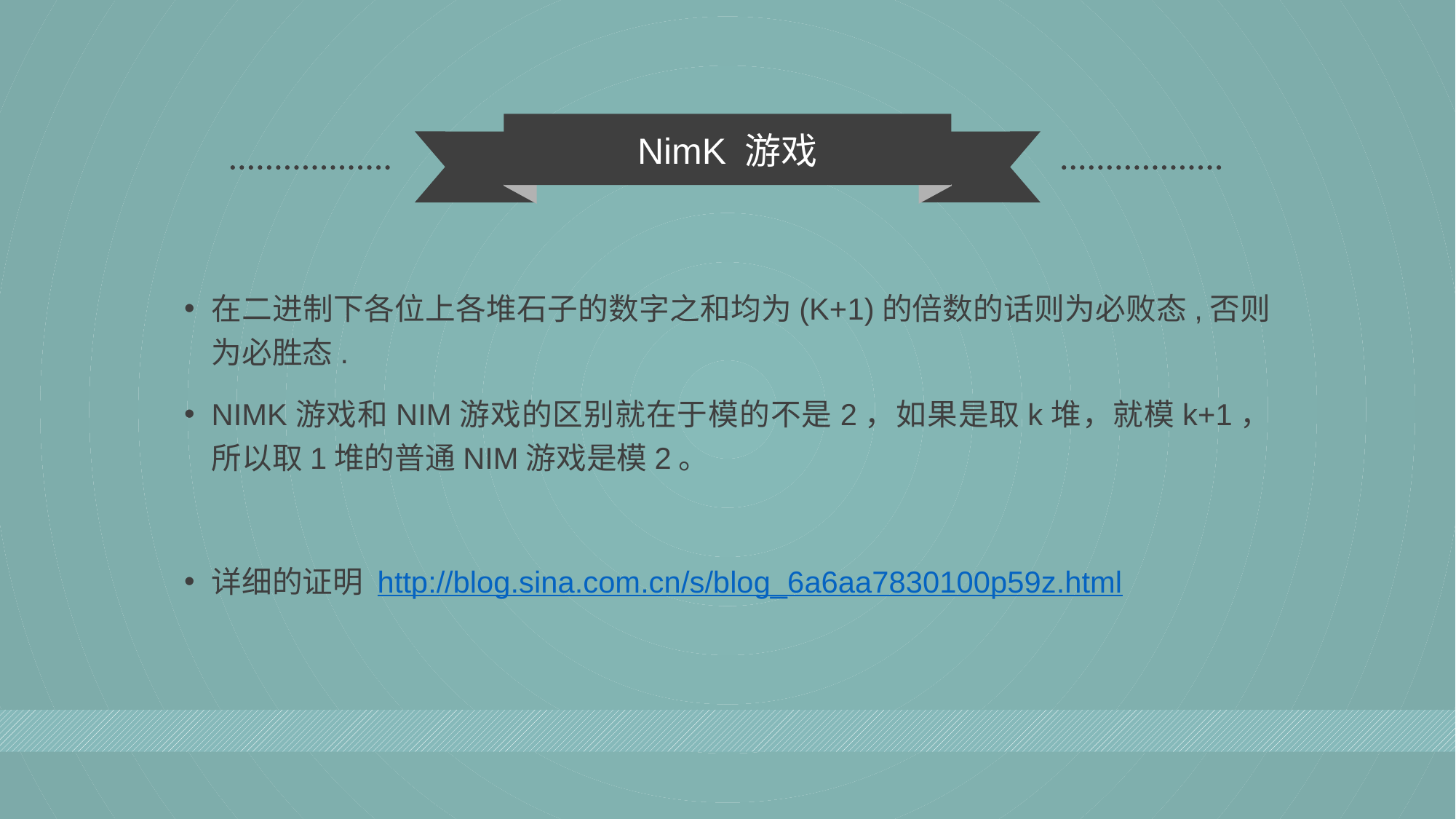

NimK 游戏

在二进制下各位上各堆石子的数字之和均为(K+1)的倍数的话则为必败态,否则为必胜态.
NIMK游戏和NIM游戏的区别就在于模的不是2，如果是取k堆，就模k+1，所以取1堆的普通NIM游戏是模2。

详细的证明 http://blog.sina.com.cn/s/blog_6a6aa7830100p59z.html